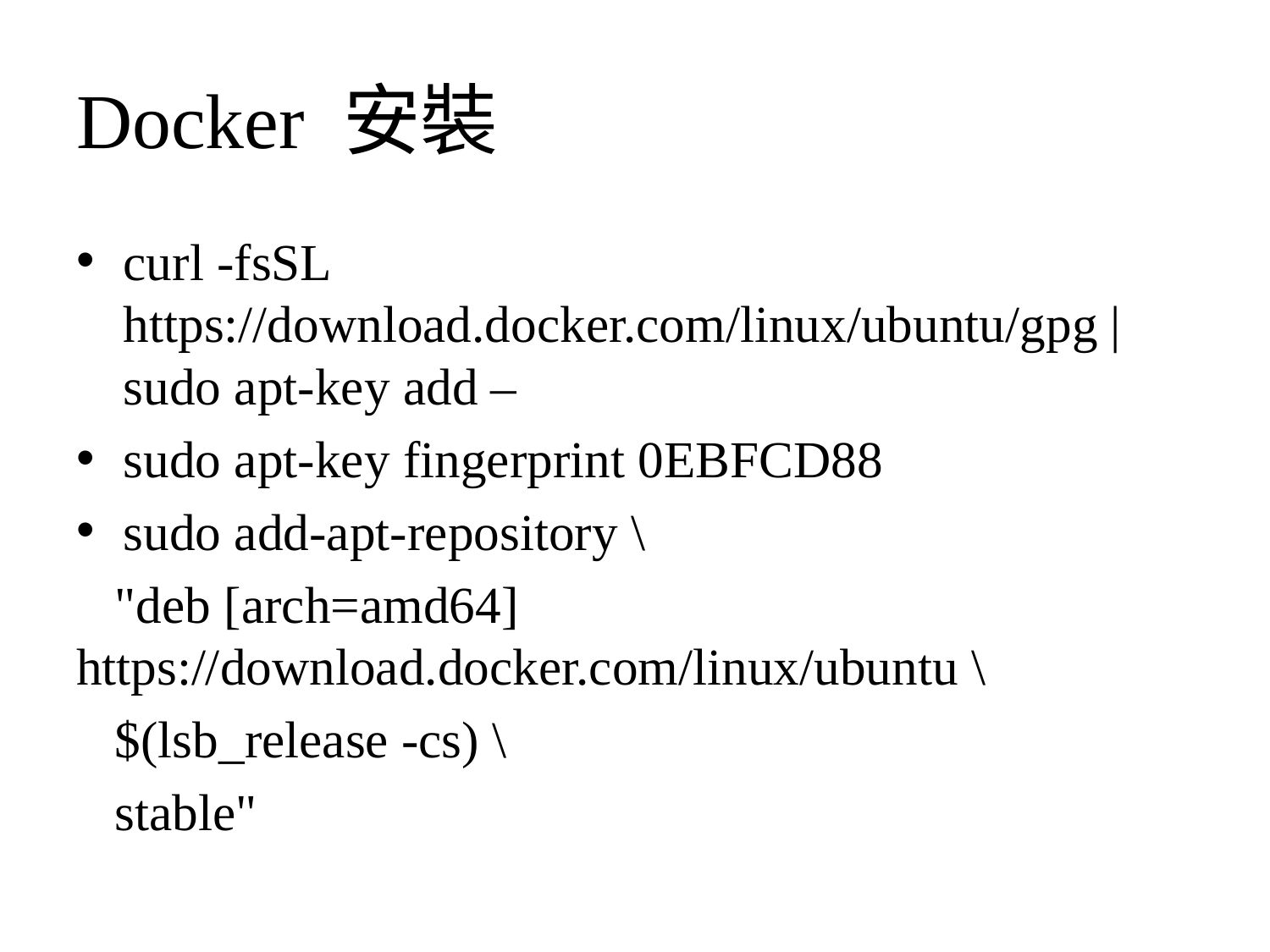

# Docker 安裝
curl -fsSL https://download.docker.com/linux/ubuntu/gpg | sudo apt-key add –
sudo apt-key fingerprint 0EBFCD88
sudo add-apt-repository \
   "deb [arch=amd64] https://download.docker.com/linux/ubuntu \
   $(lsb_release -cs) \
   stable"